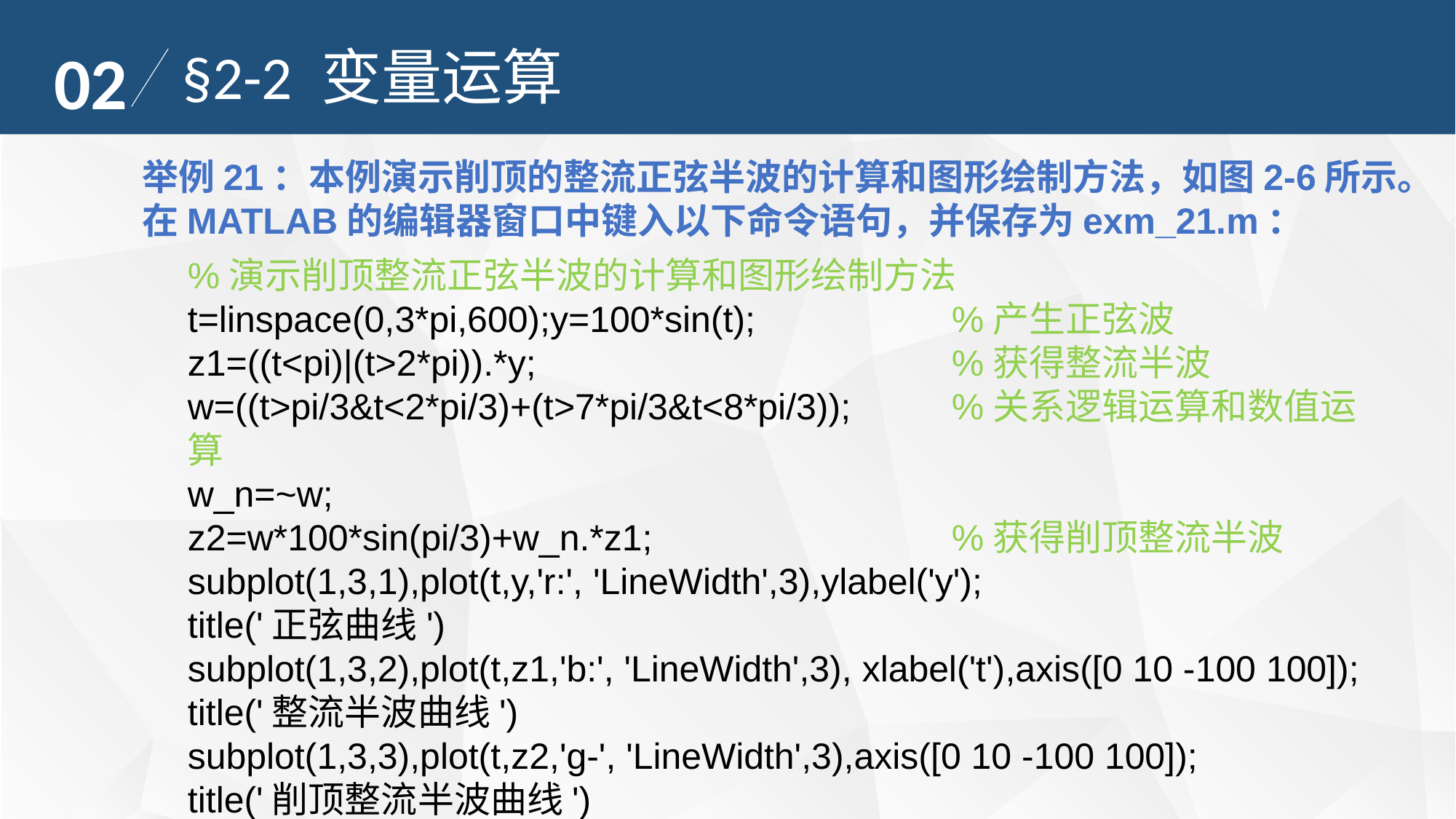

02
§2-2 变量运算
举例21：本例演示削顶的整流正弦半波的计算和图形绘制方法，如图2-6所示。
在MATLAB的编辑器窗口中键入以下命令语句，并保存为exm_21.m：
%演示削顶整流正弦半波的计算和图形绘制方法
t=linspace(0,3*pi,600);y=100*sin(t);		%产生正弦波
z1=((t<pi)|(t>2*pi)).*y;				%获得整流半波
w=((t>pi/3&t<2*pi/3)+(t>7*pi/3&t<8*pi/3));	%关系逻辑运算和数值运算
w_n=~w;
z2=w*100*sin(pi/3)+w_n.*z1;			%获得削顶整流半波
subplot(1,3,1),plot(t,y,'r:', 'LineWidth',3),ylabel('y');
title('正弦曲线')
subplot(1,3,2),plot(t,z1,'b:', 'LineWidth',3), xlabel('t'),axis([0 10 -100 100]);
title('整流半波曲线')
subplot(1,3,3),plot(t,z2,'g-', 'LineWidth',3),axis([0 10 -100 100]);
title('削顶整流半波曲线')